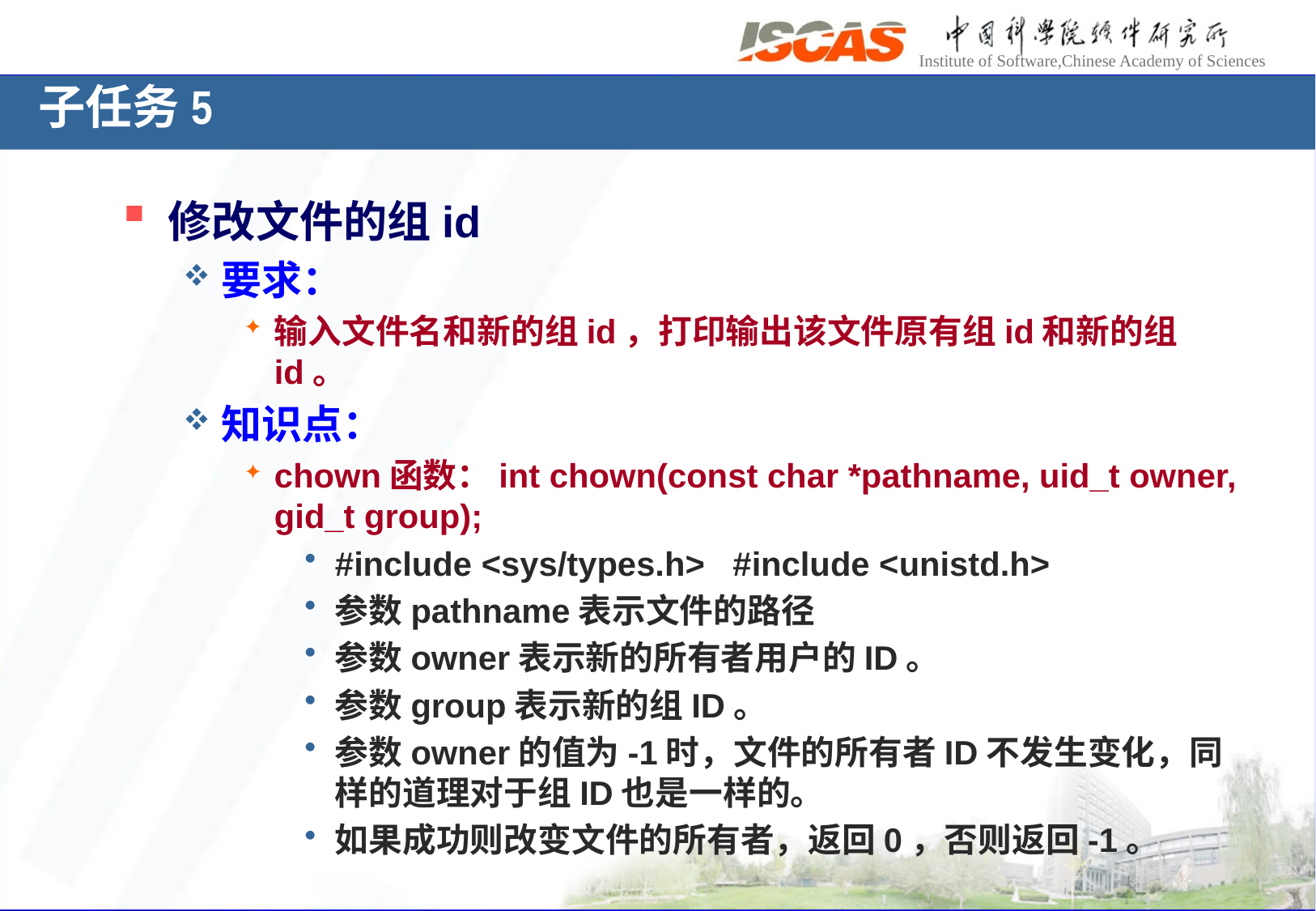

子任务5
修改文件的组id
要求：
输入文件名和新的组id，打印输出该文件原有组id和新的组id。
知识点：
chown函数：int chown(const char *pathname, uid_t owner, gid_t group);
#include <sys/types.h>   #include <unistd.h>
参数pathname表示文件的路径
参数owner表示新的所有者用户的ID。
参数group表示新的组ID。
参数owner的值为-1时，文件的所有者ID不发生变化，同样的道理对于组ID也是一样的。
如果成功则改变文件的所有者，返回0，否则返回-1。